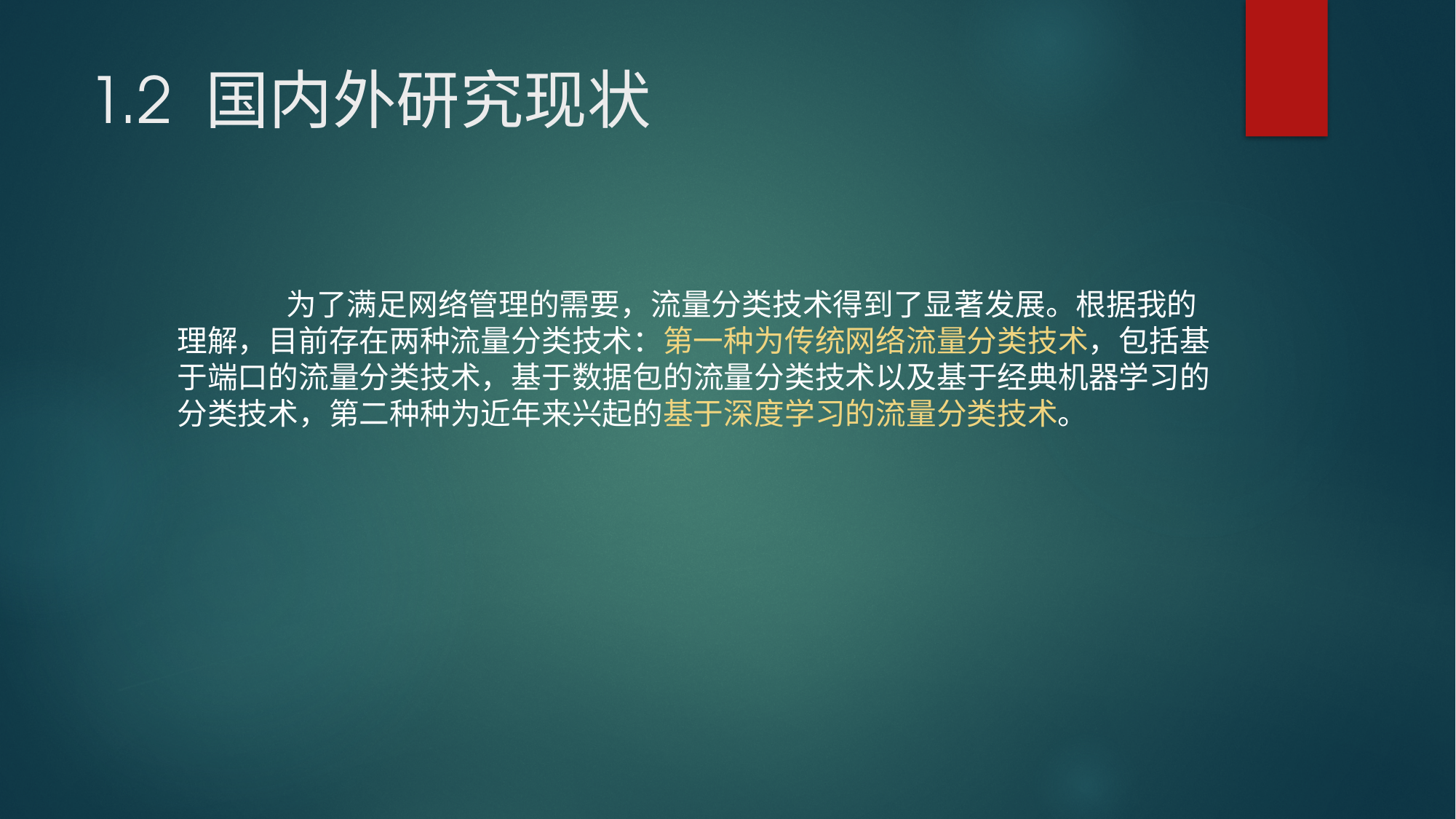

# 1.2 国内外研究现状
	为了满足网络管理的需要，流量分类技术得到了显著发展。根据我的理解，目前存在两种流量分类技术：第一种为传统网络流量分类技术，包括基于端口的流量分类技术，基于数据包的流量分类技术以及基于经典机器学习的分类技术，第二种种为近年来兴起的基于深度学习的流量分类技术。